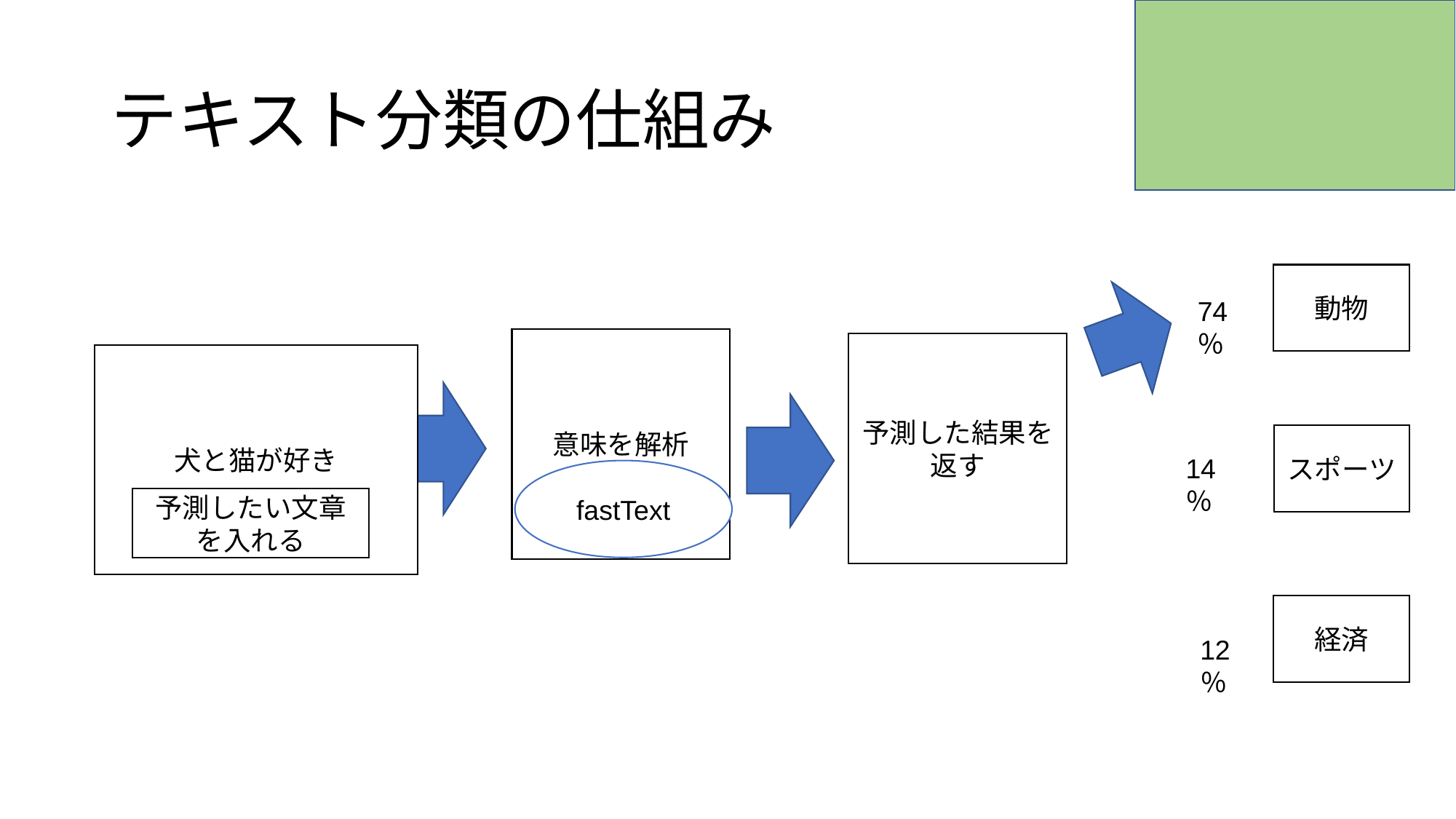

# テキスト分類の仕組み
動物
74％

意味を解析
予測した結果を返す
犬と猫が好き

スポーツ
14％
fastText
予測したい文章
を入れる
経済
12％